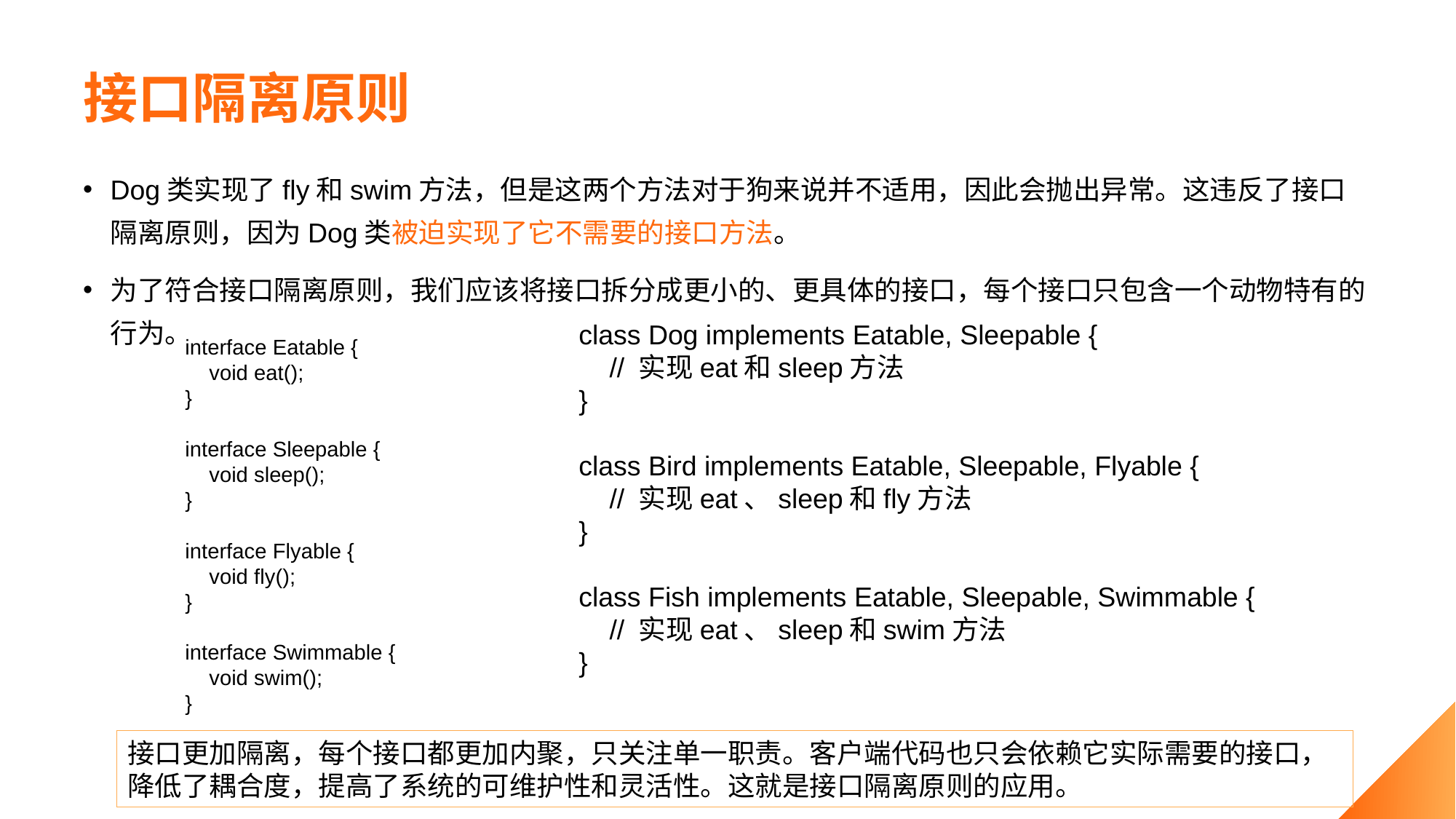

# 接口隔离原则
Dog类实现了fly和swim方法，但是这两个方法对于狗来说并不适用，因此会抛出异常。这违反了接口隔离原则，因为Dog类被迫实现了它不需要的接口方法。
为了符合接口隔离原则，我们应该将接口拆分成更小的、更具体的接口，每个接口只包含一个动物特有的行为。
class Dog implements Eatable, Sleepable {
    // 实现eat和sleep方法
}

class Bird implements Eatable, Sleepable, Flyable {
    // 实现eat、sleep和fly方法
}

class Fish implements Eatable, Sleepable, Swimmable {
    // 实现eat、sleep和swim方法
}
interface Eatable {
    void eat();
}

interface Sleepable {
    void sleep();
}

interface Flyable {
    void fly();
}

interface Swimmable {
    void swim();
}
接口更加隔离，每个接口都更加内聚，只关注单一职责。客户端代码也只会依赖它实际需要的接口，降低了耦合度，提高了系统的可维护性和灵活性。这就是接口隔离原则的应用。